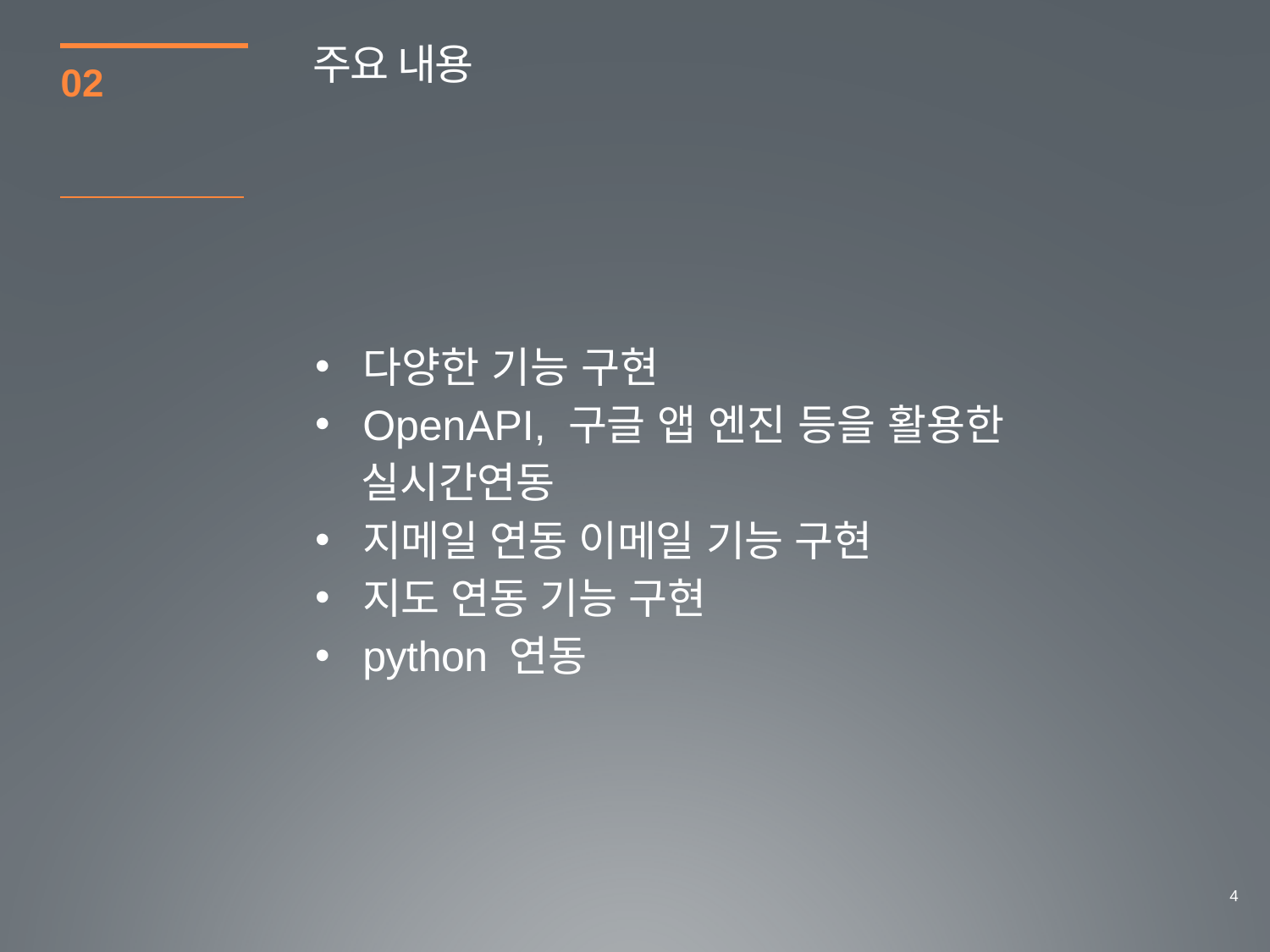

주요 내용
02

다양한 기능 구현
OpenAPI, 구글 앱 엔진 등을 활용한
   실시간연동
지메일 연동 이메일 기능 구현
지도 연동 기능 구현
python 연동